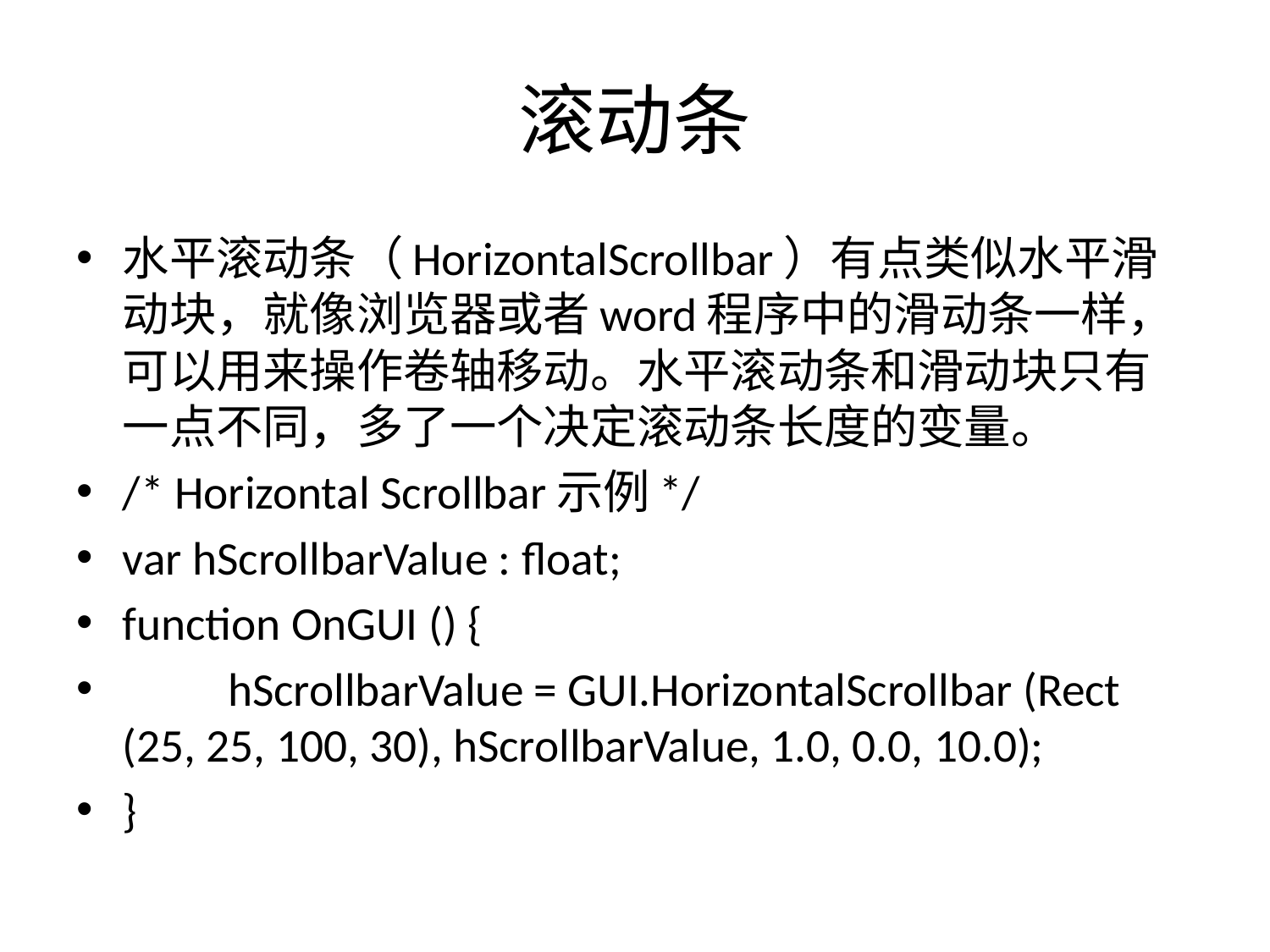

# 滚动条
水平滚动条（HorizontalScrollbar）有点类似水平滑动块，就像浏览器或者word程序中的滑动条一样，可以用来操作卷轴移动。水平滚动条和滑动块只有一点不同，多了一个决定滚动条长度的变量。
/* Horizontal Scrollbar示例*/
var hScrollbarValue : float;
function OnGUI () {
	hScrollbarValue = GUI.HorizontalScrollbar (Rect (25, 25, 100, 30), hScrollbarValue, 1.0, 0.0, 10.0);
}